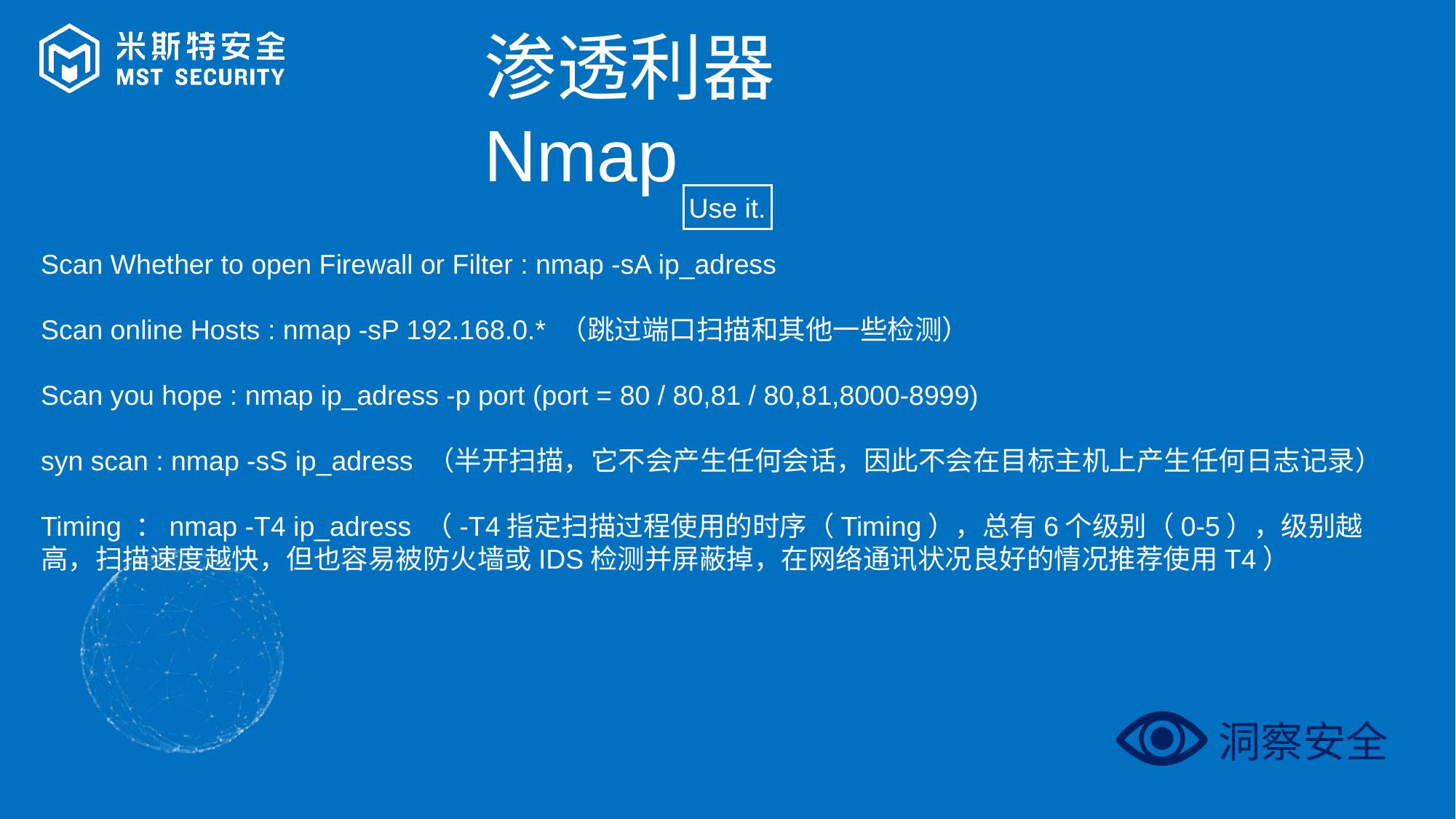

渗透利器Nmap
Use it.
Scan Whether to open Firewall or Filter : nmap -sA ip_adress

Scan online Hosts : nmap -sP 192.168.0.* （跳过端口扫描和其他一些检测）

Scan you hope : nmap ip_adress -p port (port = 80 / 80,81 / 80,81,8000-8999)

syn scan : nmap -sS ip_adress （半开扫描，它不会产生任何会话，因此不会在目标主机上产生任何日志记录）

Timing ：nmap -T4 ip_adress （-T4指定扫描过程使用的时序（Timing），总有6个级别（0-5），级别越高，扫描速度越快，但也容易被防火墙或IDS检测并屏蔽掉，在网络通讯状况良好的情况推荐使用T4）